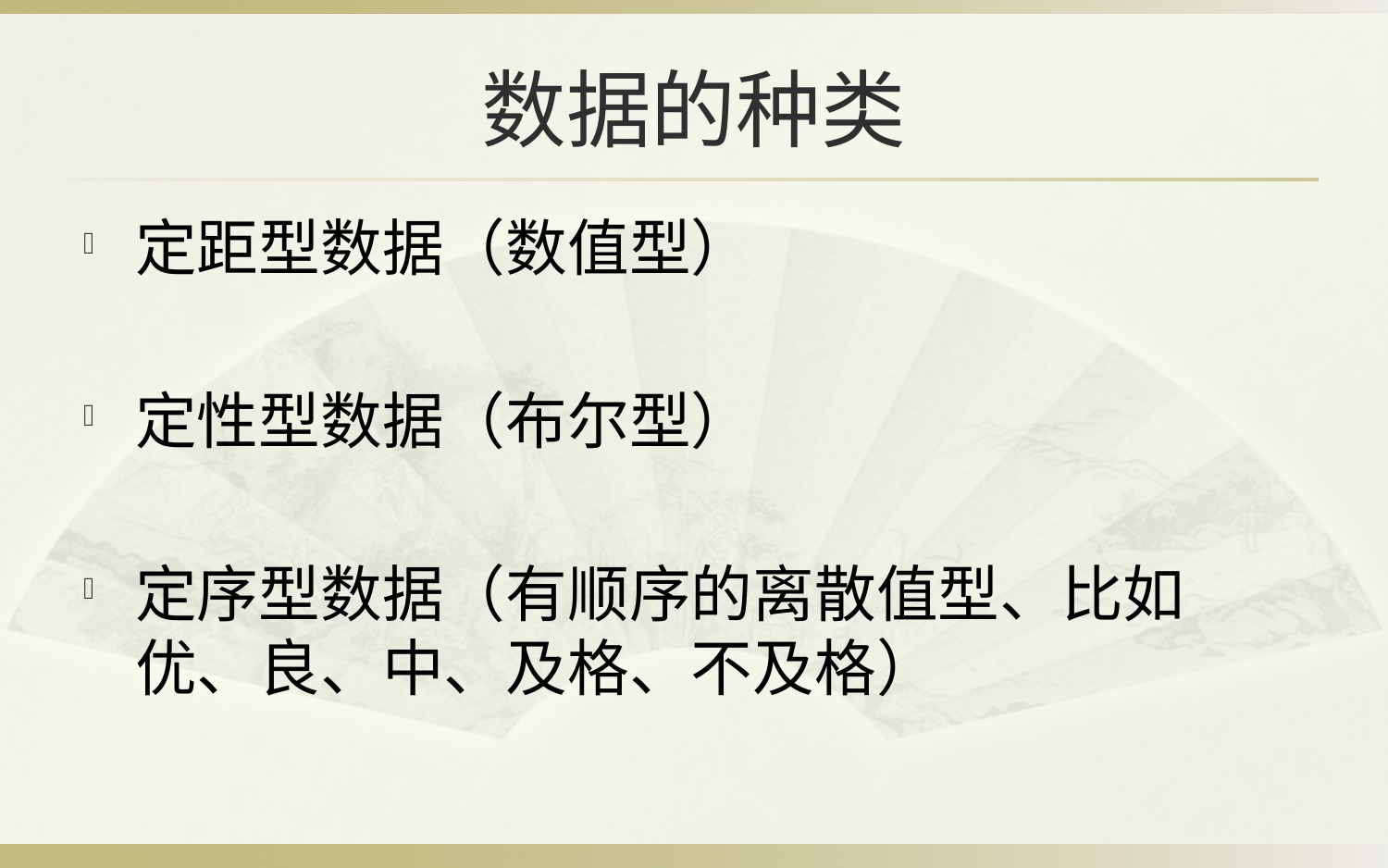

# 数据的种类
定距型数据（数值型）

定性型数据（布尔型）

定序型数据（有顺序的离散值型、比如
优、良、中、及格、不及格）